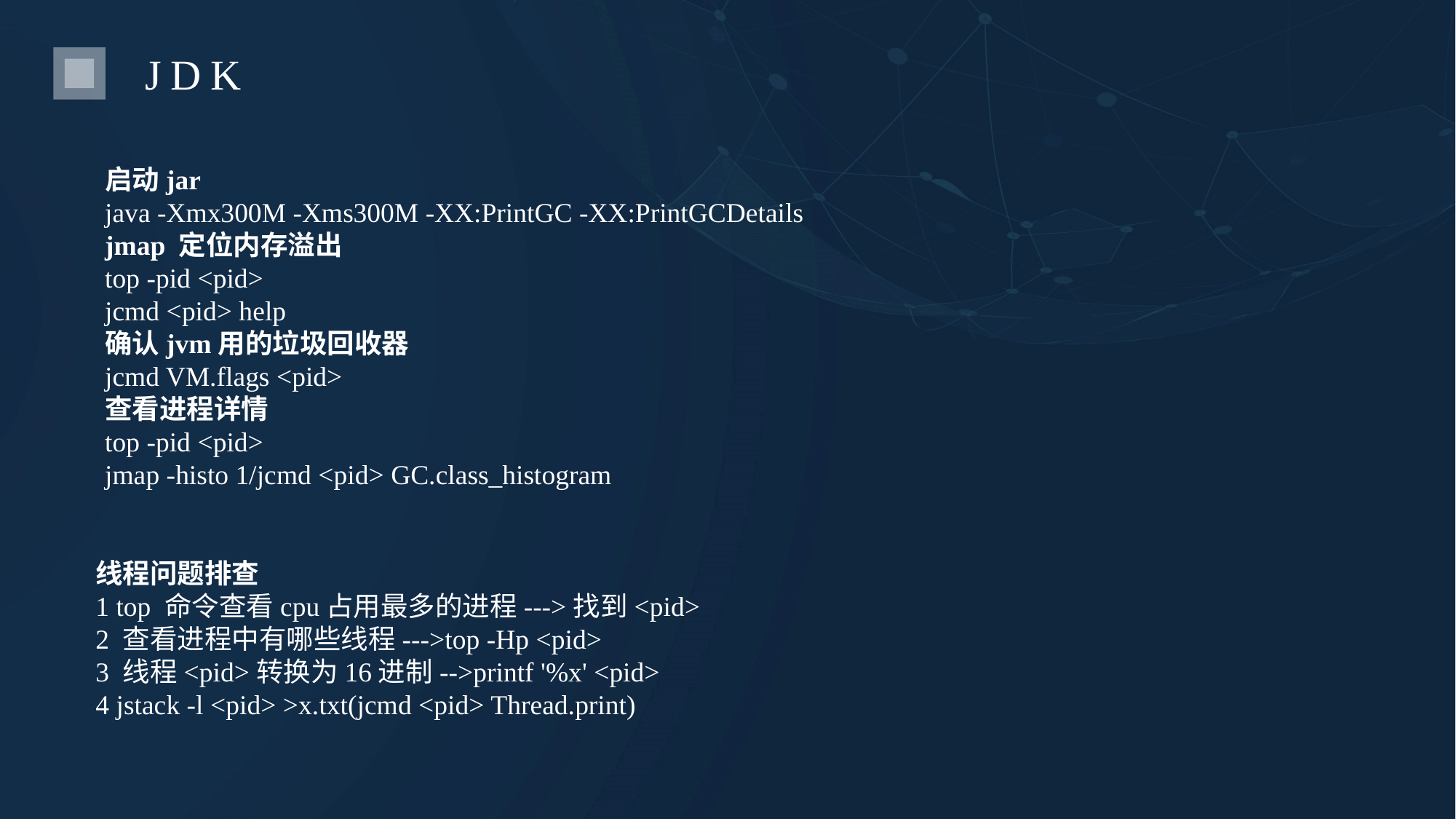

JDK

启动jar
java -Xmx300M -Xms300M -XX:PrintGC -XX:PrintGCDetails
jmap 定位内存溢出
top -pid <pid>
jcmd <pid> help
确认jvm用的垃圾回收器
jcmd VM.flags <pid>
查看进程详情
top -pid <pid>
jmap -histo 1/jcmd <pid> GC.class_histogram

线程问题排查
1 top 命令查看cpu占用最多的进程--->找到<pid>
2 查看进程中有哪些线程--->top -Hp <pid>
3 线程<pid>转换为16进制-->printf '%x' <pid>
4 jstack -l <pid> >x.txt(jcmd <pid> Thread.print)